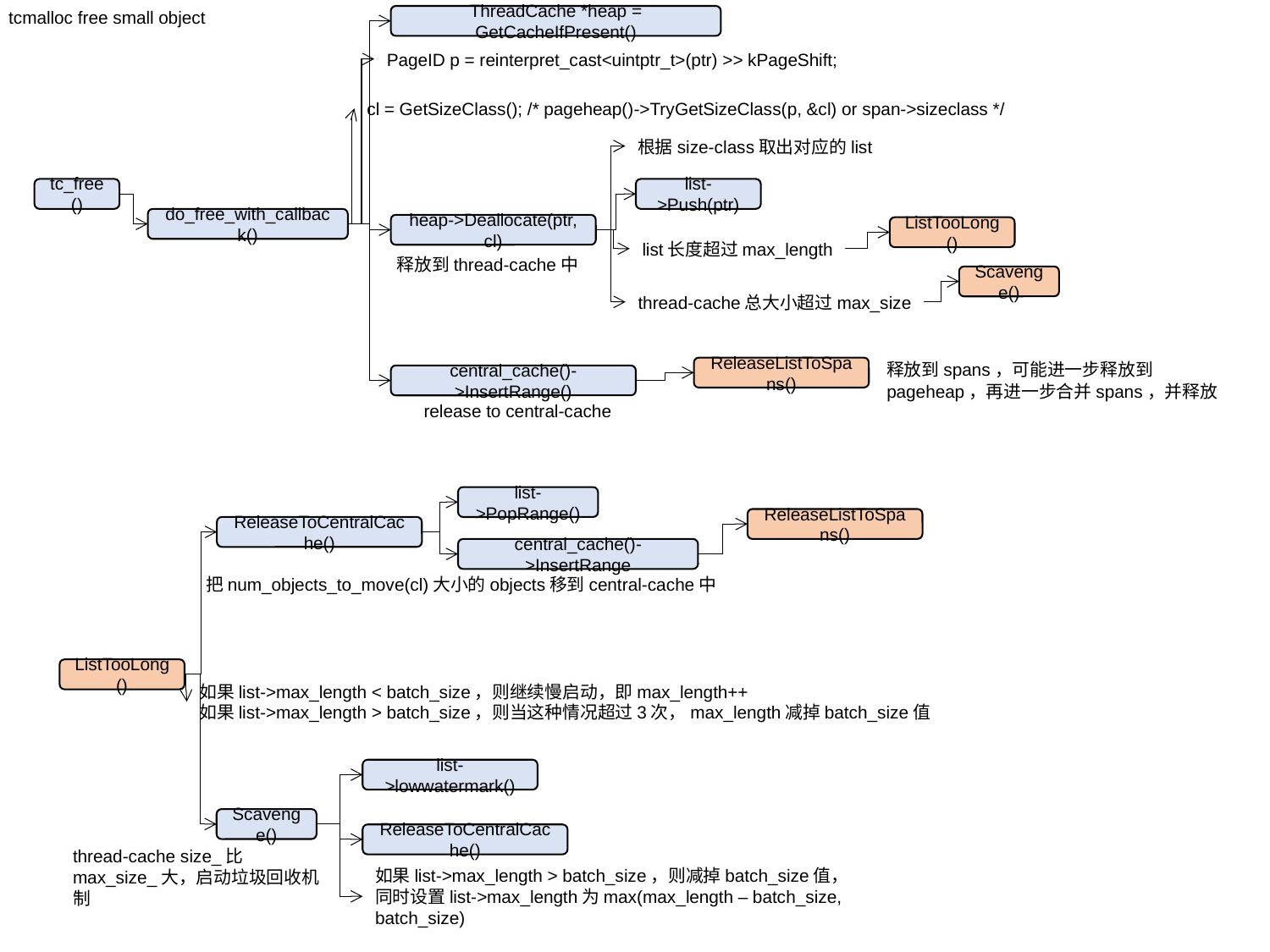

tcmalloc free small object
ThreadCache *heap = GetCacheIfPresent()
PageID p = reinterpret_cast<uintptr_t>(ptr) >> kPageShift;
cl = GetSizeClass(); /* pageheap()->TryGetSizeClass(p, &cl) or span->sizeclass */
根据size-class取出对应的list
tc_free()
list->Push(ptr)
do_free_with_callback()
heap->Deallocate(ptr, cl)
ListTooLong()
list长度超过max_length
释放到thread-cache中
Scavenge()
thread-cache总大小超过max_size
释放到spans，可能进一步释放到pageheap，再进一步合并spans，并释放
ReleaseListToSpans()
central_cache()->InsertRange()
release to central-cache
list->PopRange()
ReleaseListToSpans()
ReleaseToCentralCache()
central_cache()->InsertRange
把num_objects_to_move(cl)大小的objects移到central-cache中
ListTooLong()
如果list->max_length < batch_size，则继续慢启动，即max_length++
如果list->max_length > batch_size，则当这种情况超过3次，max_length减掉batch_size值
list->lowwatermark()
Scavenge()
ReleaseToCentralCache()
thread-cache size_比max_size_大，启动垃圾回收机制
如果list->max_length > batch_size，则减掉batch_size值，同时设置list->max_length为max(max_length – batch_size, batch_size)